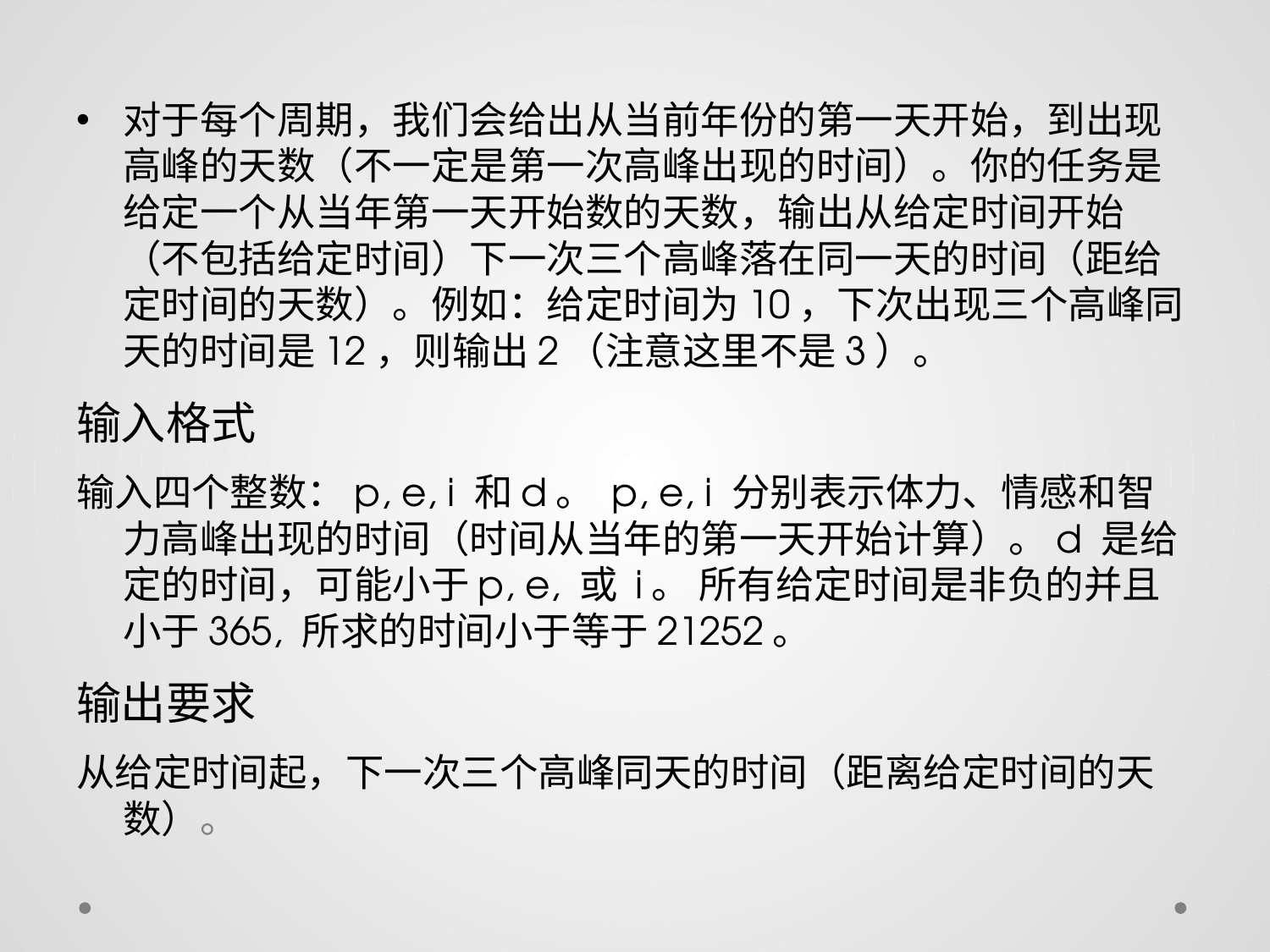

对于每个周期，我们会给出从当前年份的第一天开始，到出现高峰的天数（不一定是第一次高峰出现的时间）。你的任务是给定一个从当年第一天开始数的天数，输出从给定时间开始（不包括给定时间）下一次三个高峰落在同一天的时间（距给定时间的天数）。例如：给定时间为10，下次出现三个高峰同天的时间是12，则输出2（注意这里不是3）。
输入格式
输入四个整数：p, e, i 和d。 p, e, i 分别表示体力、情感和智力高峰出现的时间（时间从当年的第一天开始计算）。d 是给定的时间，可能小于p, e, 或 i。 所有给定时间是非负的并且小于365, 所求的时间小于等于21252。
输出要求
从给定时间起，下一次三个高峰同天的时间（距离给定时间的天数）。